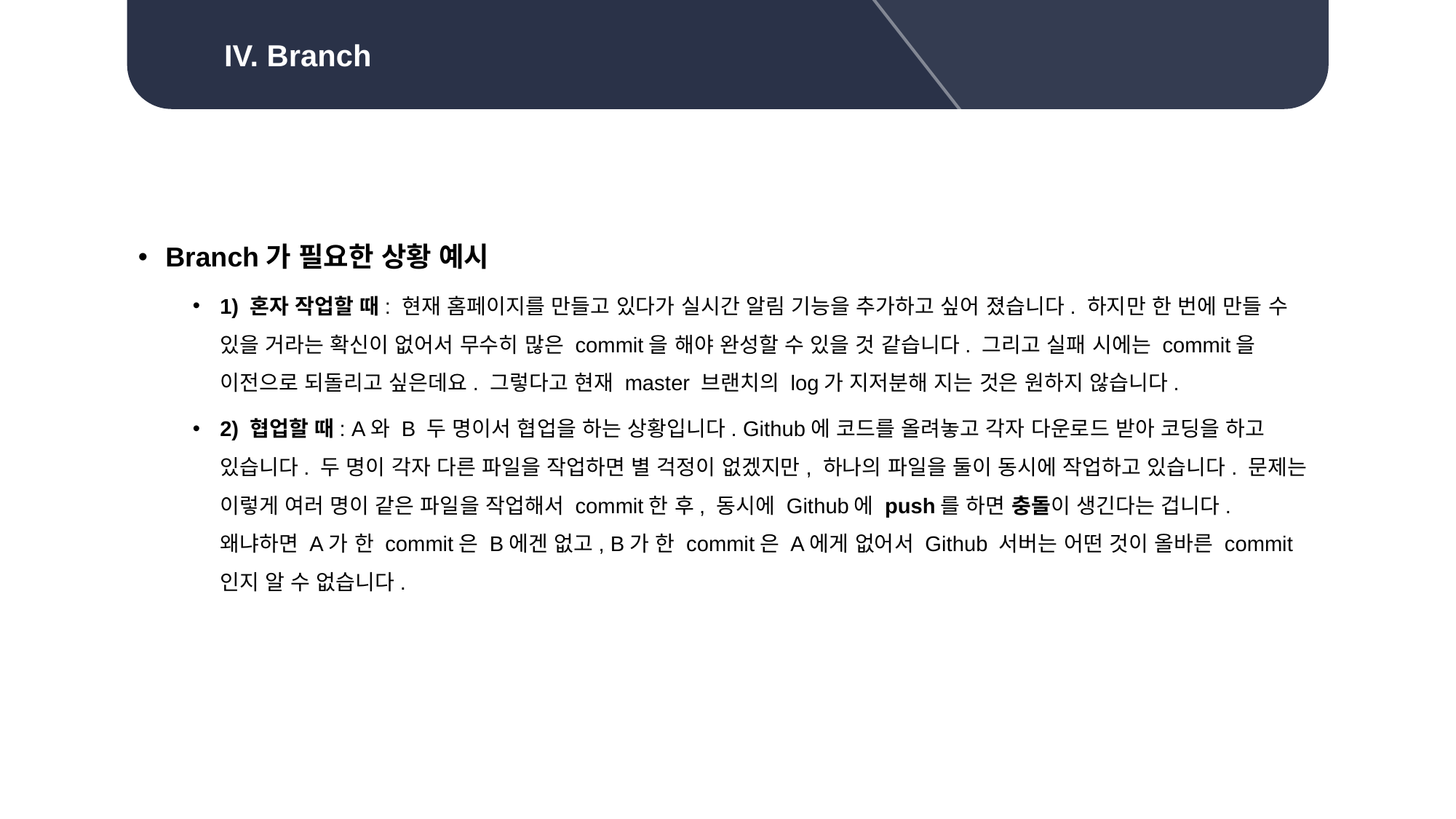

IV. Branch
Branch가 필요한 상황 예시
1) 혼자 작업할 때: 현재 홈페이지를 만들고 있다가 실시간 알림 기능을 추가하고 싶어 졌습니다. 하지만 한 번에 만들 수 있을 거라는 확신이 없어서 무수히 많은 commit을 해야 완성할 수 있을 것 같습니다. 그리고 실패 시에는 commit을 이전으로 되돌리고 싶은데요. 그렇다고 현재 master 브랜치의 log가 지저분해 지는 것은 원하지 않습니다.
2) 협업할 때: A와 B 두 명이서 협업을 하는 상황입니다. Github에 코드를 올려놓고 각자 다운로드 받아 코딩을 하고 있습니다. 두 명이 각자 다른 파일을 작업하면 별 걱정이 없겠지만, 하나의 파일을 둘이 동시에 작업하고 있습니다. 문제는 이렇게 여러 명이 같은 파일을 작업해서 commit한 후, 동시에 Github에 push를 하면 충돌이 생긴다는 겁니다. 왜냐하면 A가 한 commit은 B에겐 없고, B가 한 commit은 A에게 없어서 Github 서버는 어떤 것이 올바른 commit인지 알 수 없습니다.